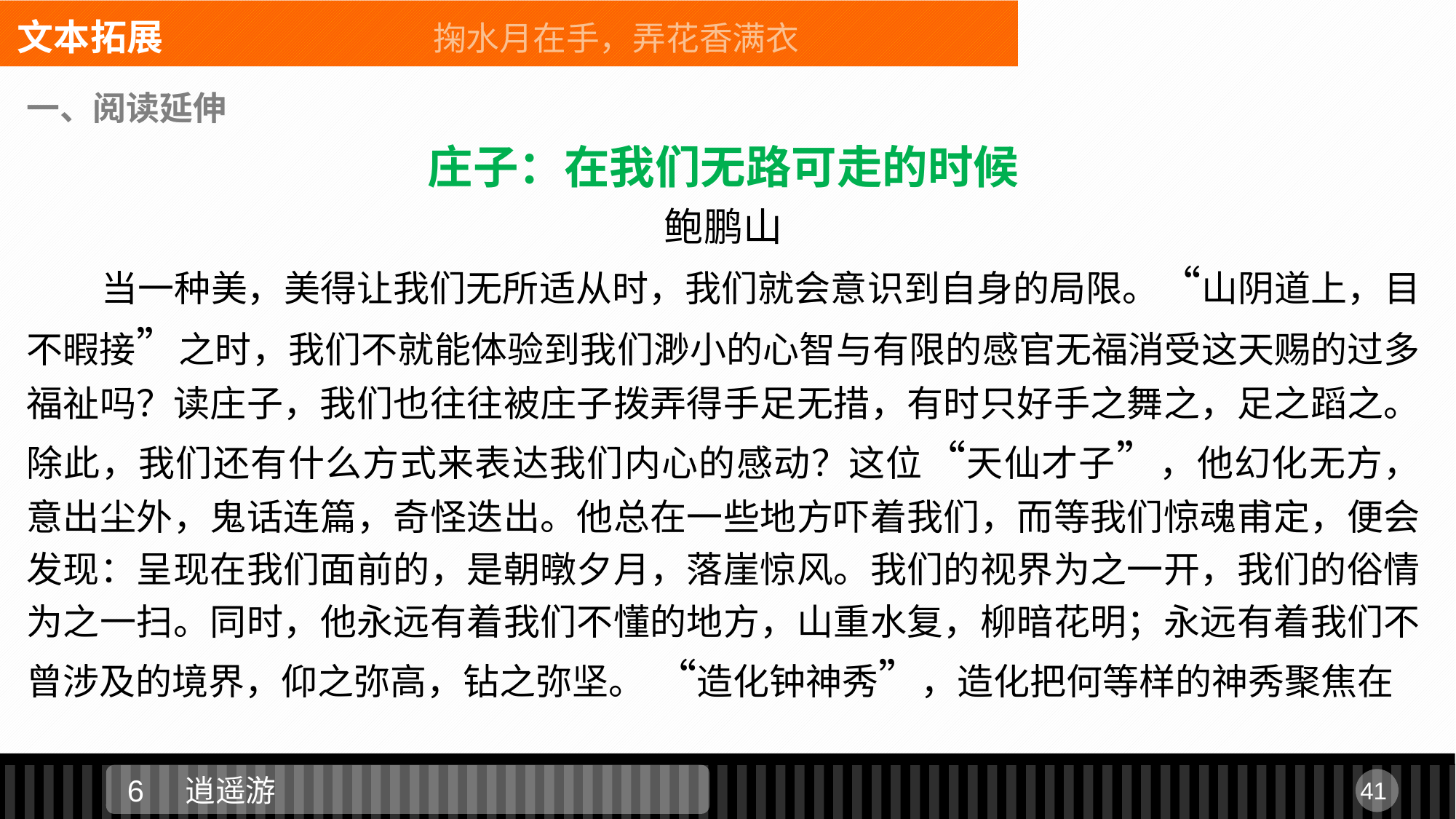

文本拓展                                 掬水月在手，弄花香满衣
一、阅读延伸
庄子：在我们无路可走的时候
鲍鹏山
        当一种美，美得让我们无所适从时，我们就会意识到自身的局限。“山阴道上，目不暇接”之时，我们不就能体验到我们渺小的心智与有限的感官无福消受这天赐的过多福祉吗？读庄子，我们也往往被庄子拨弄得手足无措，有时只好手之舞之，足之蹈之。除此，我们还有什么方式来表达我们内心的感动？这位“天仙才子”，他幻化无方，意出尘外，鬼话连篇，奇怪迭出。他总在一些地方吓着我们，而等我们惊魂甫定，便会发现：呈现在我们面前的，是朝暾夕月，落崖惊风。我们的视界为之一开，我们的俗情为之一扫。同时，他永远有着我们不懂的地方，山重水复，柳暗花明；永远有着我们不曾涉及的境界，仰之弥高，钻之弥坚。 “造化钟神秀”，造化把何等样的神秀聚焦在